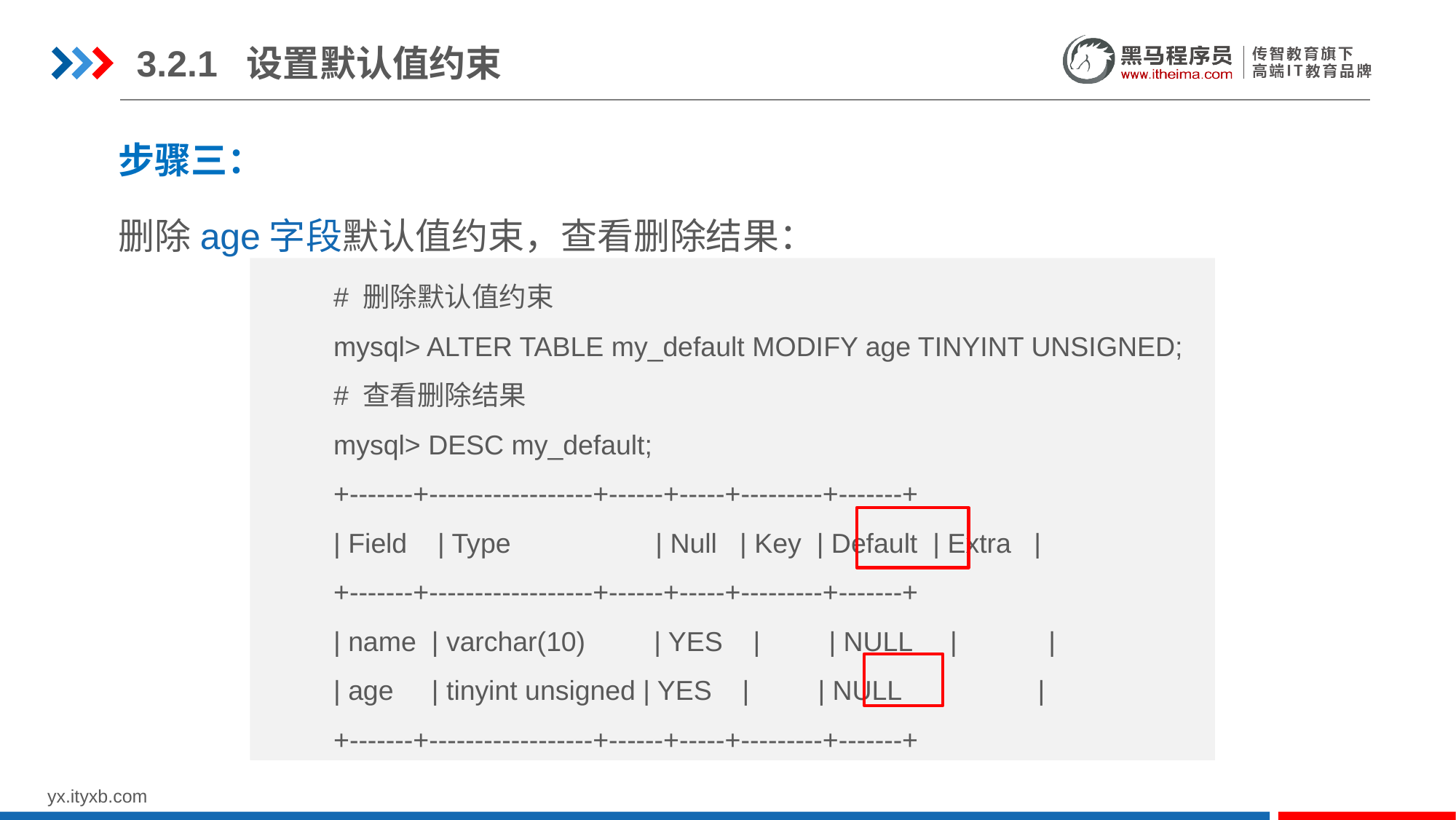

3.2.1  设置默认值约束
步骤三：
删除age字段默认值约束，查看删除结果：
# 删除默认值约束
mysql> ALTER TABLE my_default MODIFY age TINYINT UNSIGNED;
# 查看删除结果
mysql> DESC my_default;
+-------+------------------+------+-----+---------+-------+
| Field    | Type                   | Null   | Key  | Default  | Extra   |
+-------+------------------+------+-----+---------+-------+
| name  | varchar(10)         | YES    |         | NULL     |            |
| age     | tinyint unsigned | YES    |         | NULL     |            |
+-------+------------------+------+-----+---------+-------+